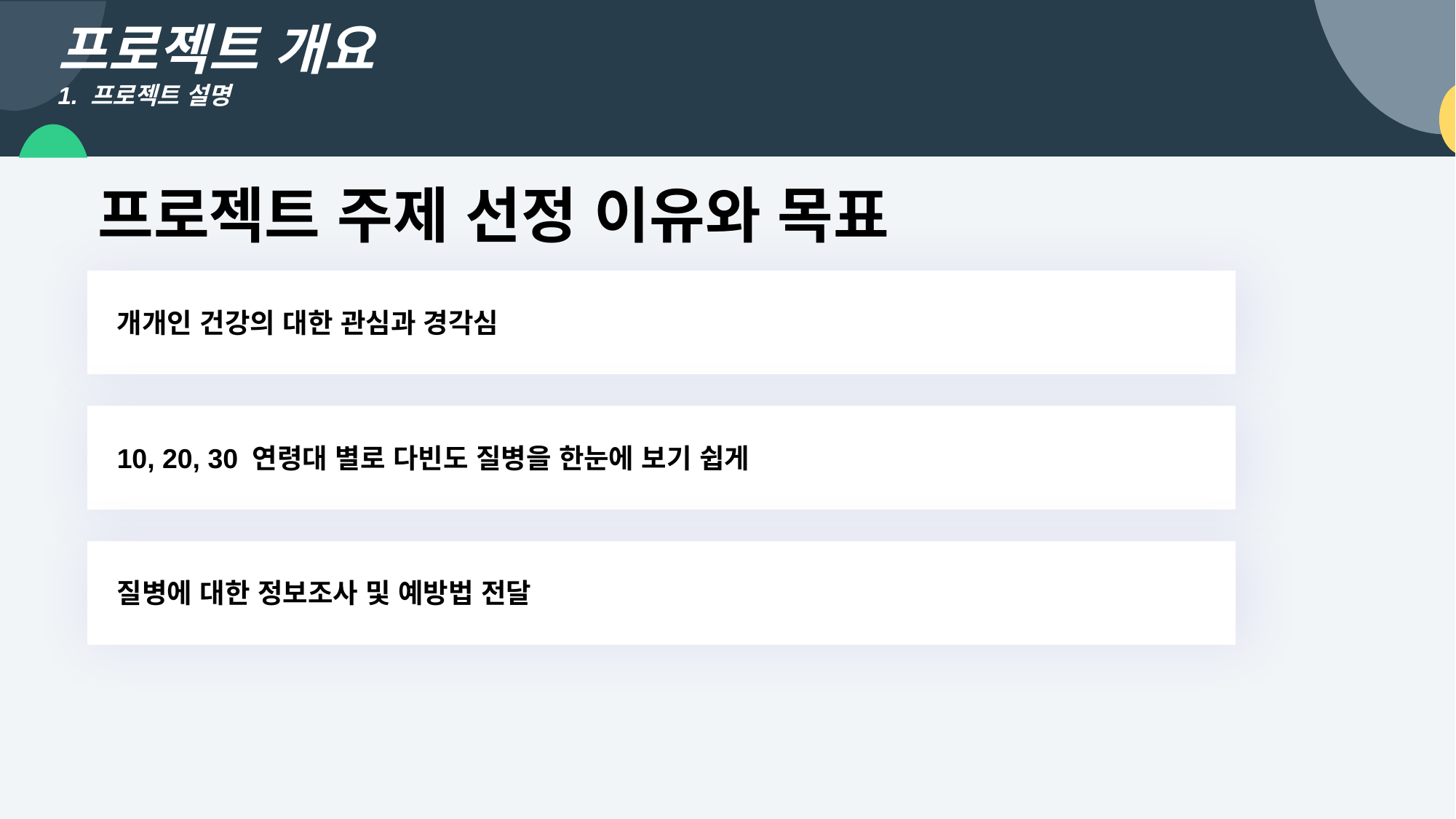

프로젝트 개요
1. 프로젝트 설명
프로젝트 주제 선정 이유와 목표

개개인 건강의 대한 관심과 경각심

10, 20, 30 연령대 별로 다빈도 질병을 한눈에 보기 쉽게

질병에 대한 정보조사 및 예방법 전달